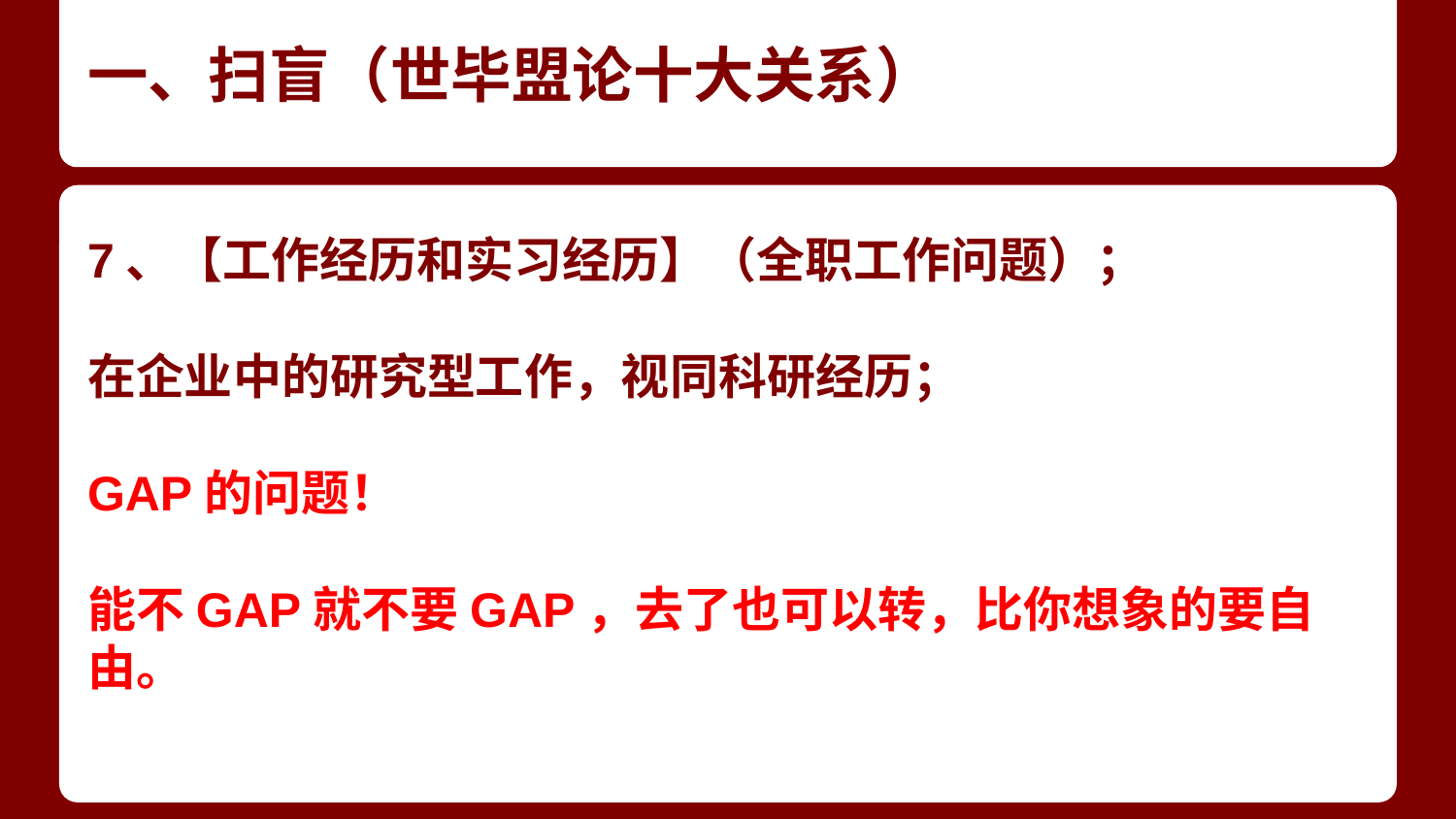

# 一、扫盲（世毕盟论十大关系）
7、【工作经历和实习经历】（全职工作问题）；

在企业中的研究型工作，视同科研经历；

GAP的问题！

能不GAP就不要GAP，去了也可以转，比你想象的要自由。